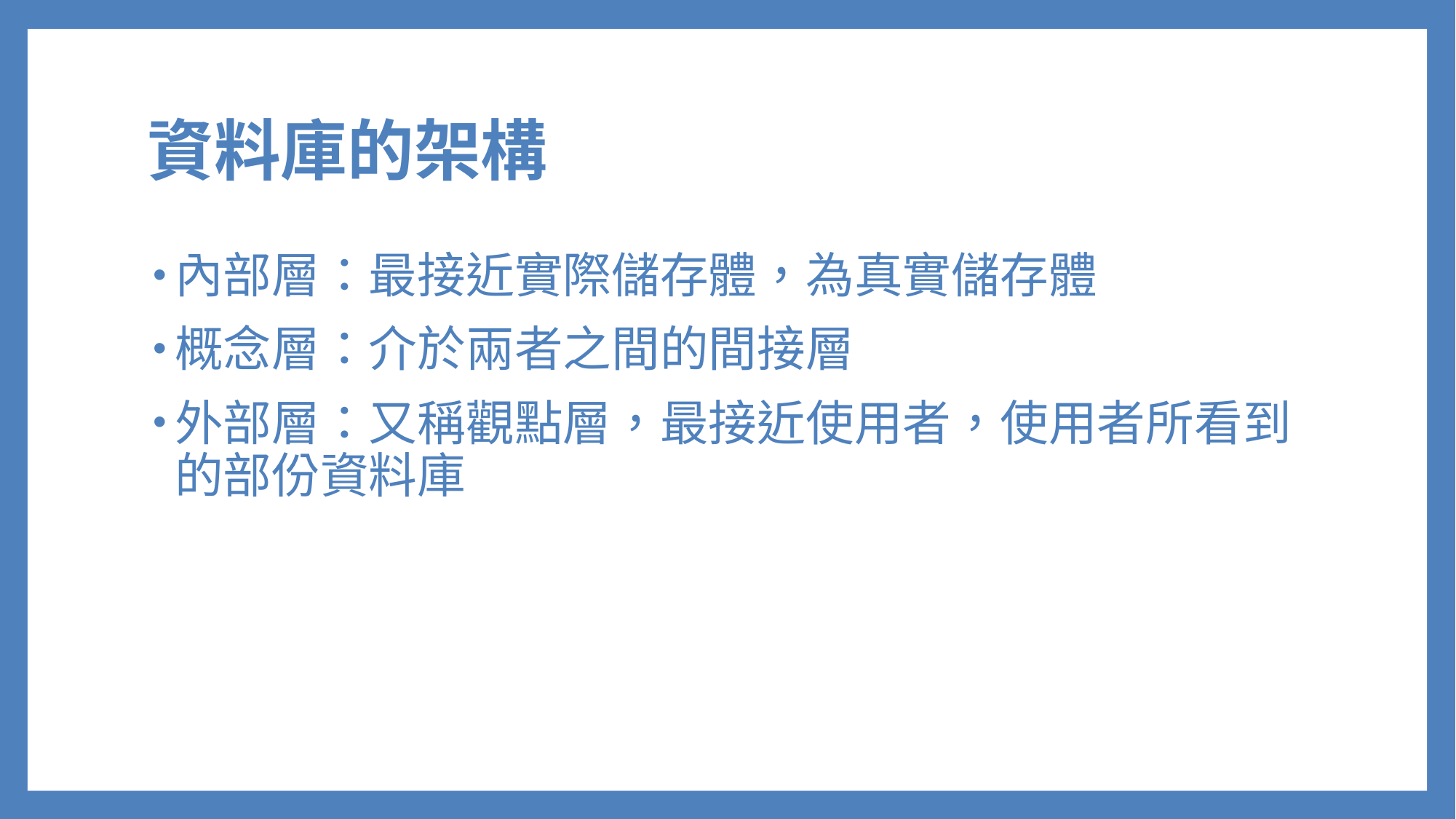

# 資料庫的架構
內部層：最接近實際儲存體，為真實儲存體
概念層：介於兩者之間的間接層
外部層：又稱觀點層，最接近使用者，使用者所看到的部份資料庫